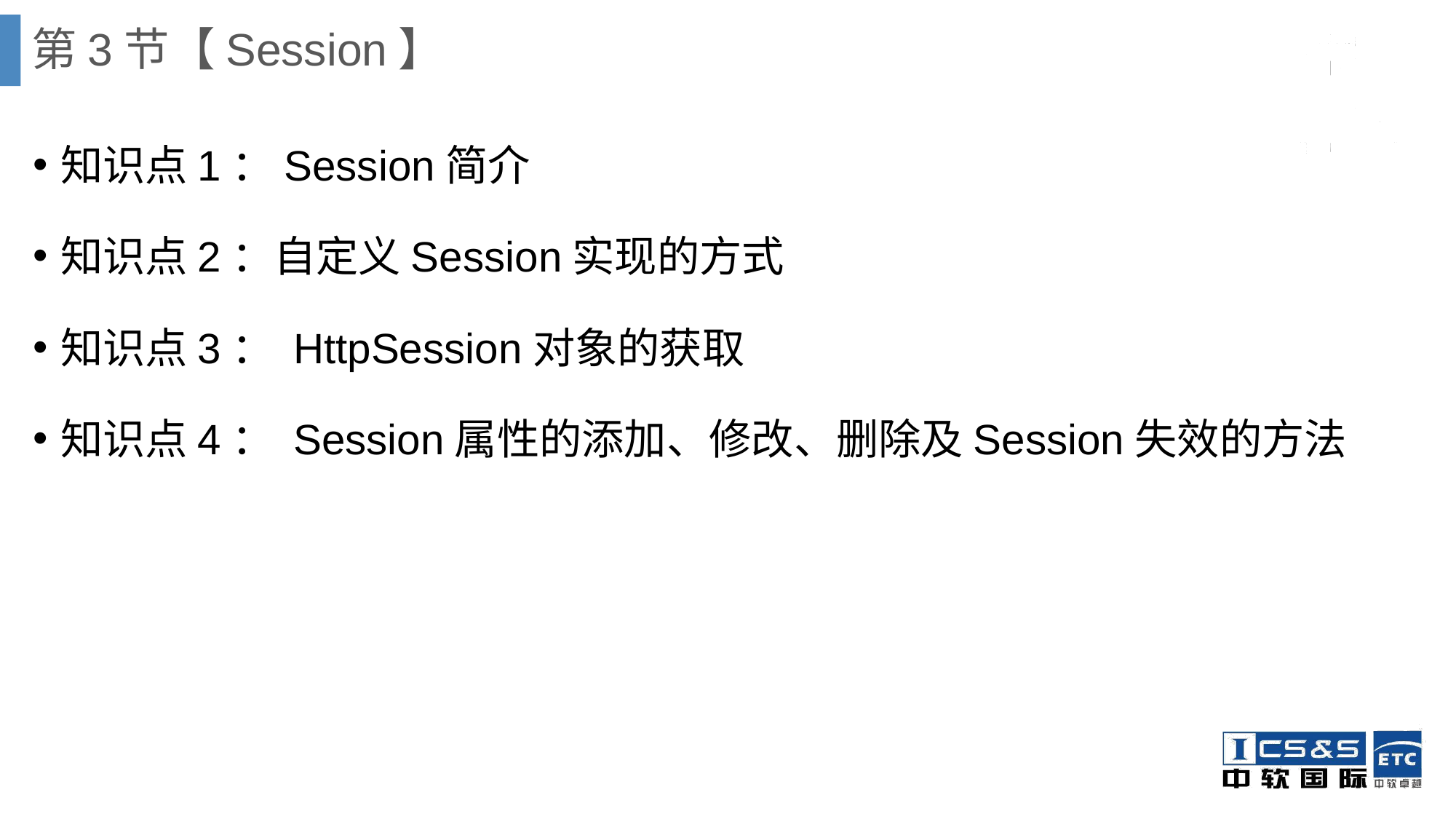

# 第3节【Session】
知识点1：Session简介
知识点2：自定义Session实现的方式
知识点3： HttpSession对象的获取
知识点4： Session属性的添加、修改、删除及Session失效的方法